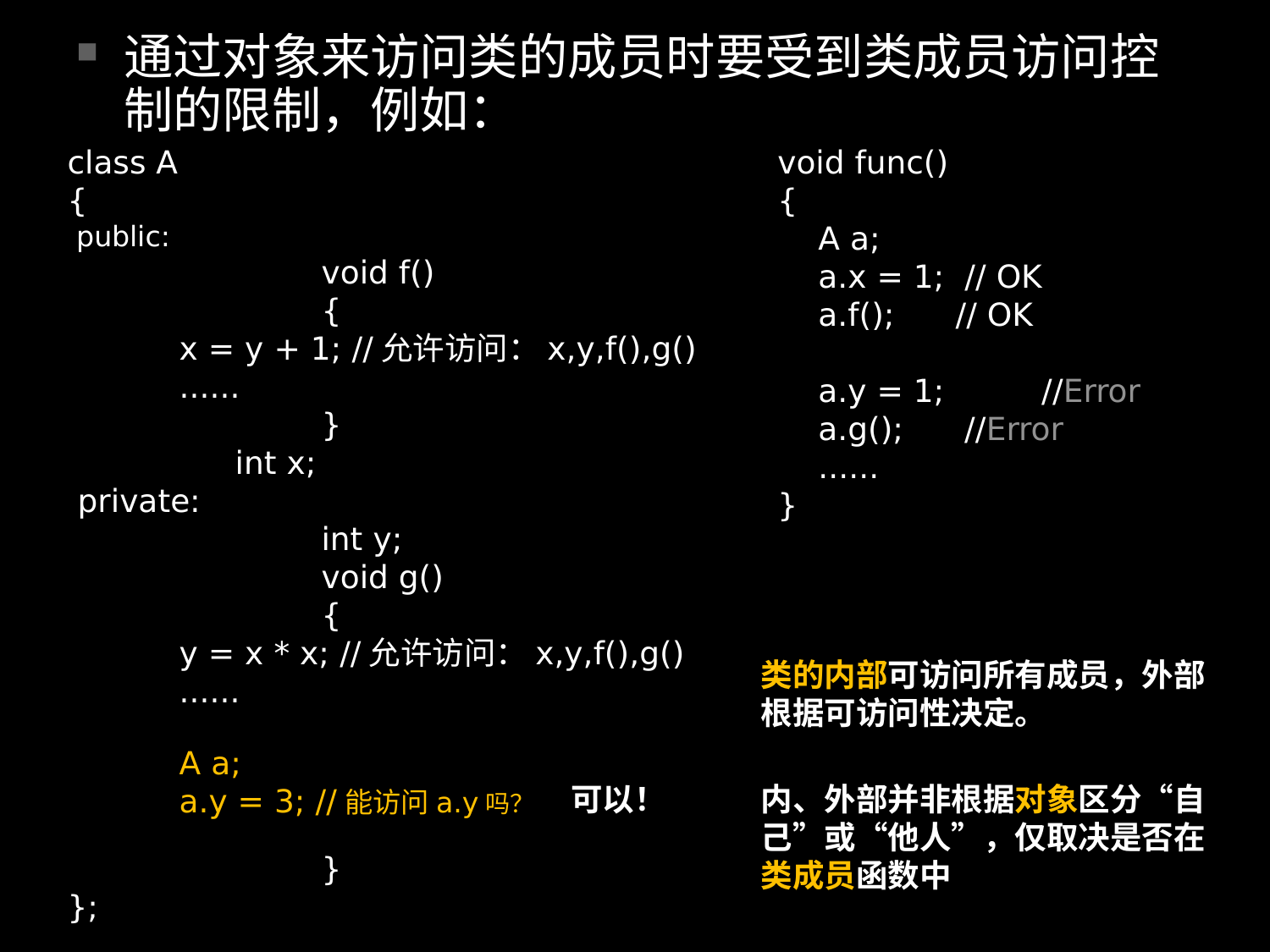

通过对象来访问类的成员时要受到类成员访问控制的限制，例如：

class A
{
 public:
		void f()
		{
           x = y + 1; //允许访问：x,y,f(),g()
           ......
		}
	    int x;
 private:
		int y;
		void g()
		{
           y = x * x; //允许访问：x,y,f(),g()
           ......

           A a;
           a.y = 3; //能访问a.y吗？

		}
};
void func()
{
    A a;
    a.x = 1;  // OK
    a.f();      // OK

    a.y = 1;	 //Error
    a.g();      //Error
    ......
}
类的内部可访问所有成员，外部根据可访问性决定。
内、外部并非根据对象区分“自己”或“他人”，仅取决是否在类成员函数中
可以！